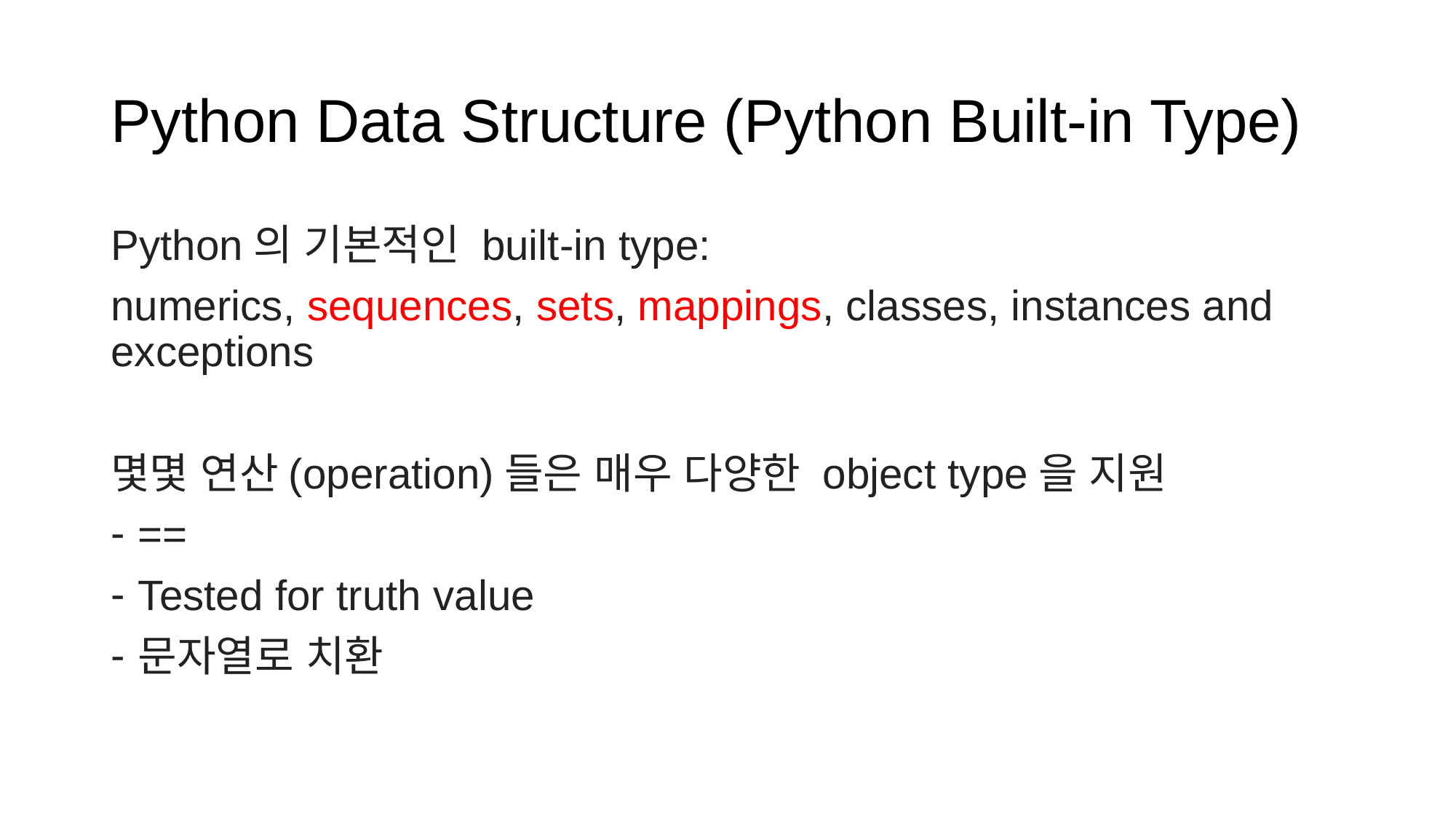

# Python Data Structure (Python Built-in Type)
Python의 기본적인 built-in type:
numerics, sequences, sets, mappings, classes, instances and exceptions

몇몇 연산(operation)들은 매우 다양한 object type을 지원
==
Tested for truth value
문자열로 치환